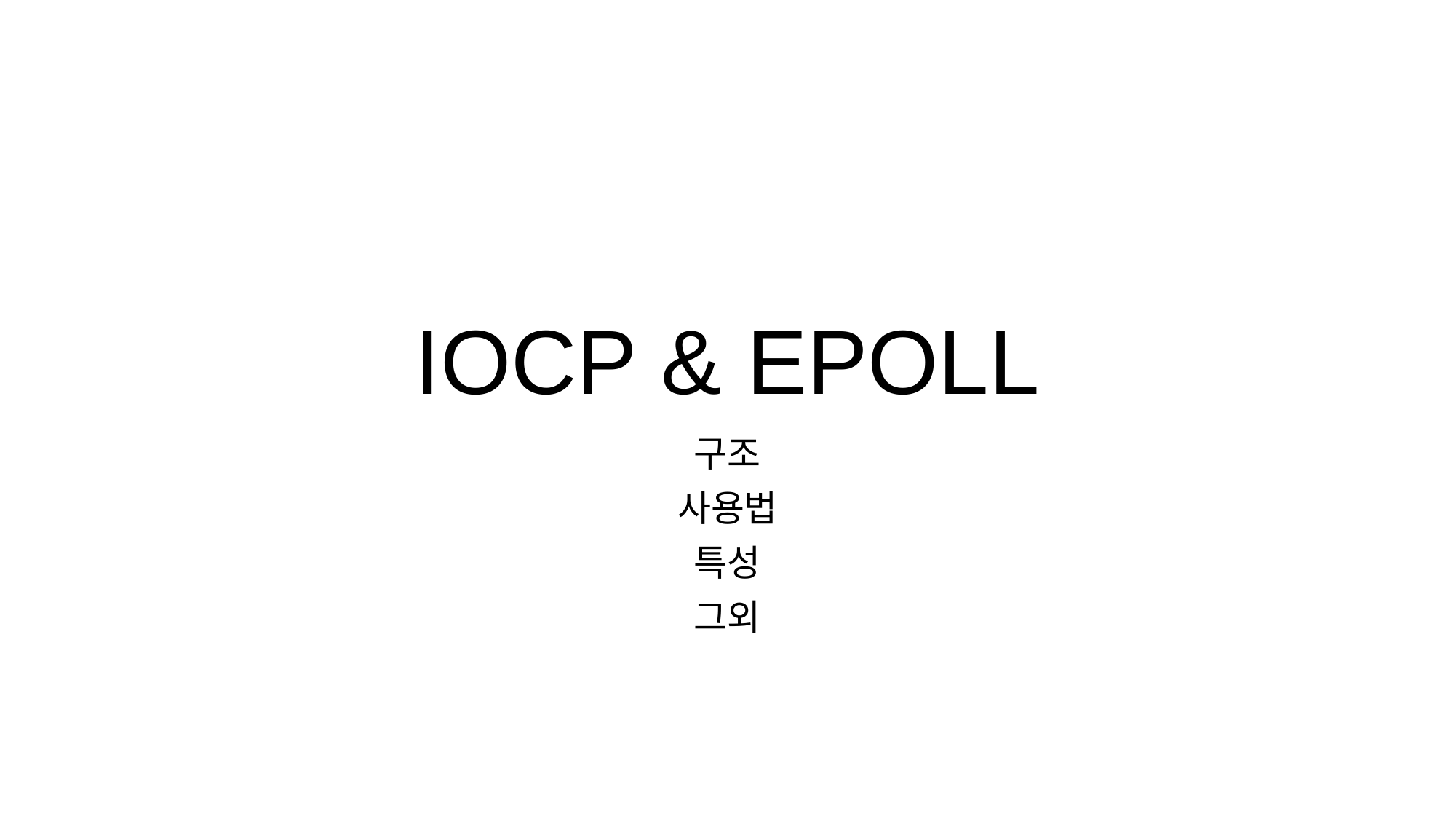

# IOCP & EPOLL
구조
사용법
특성
그외